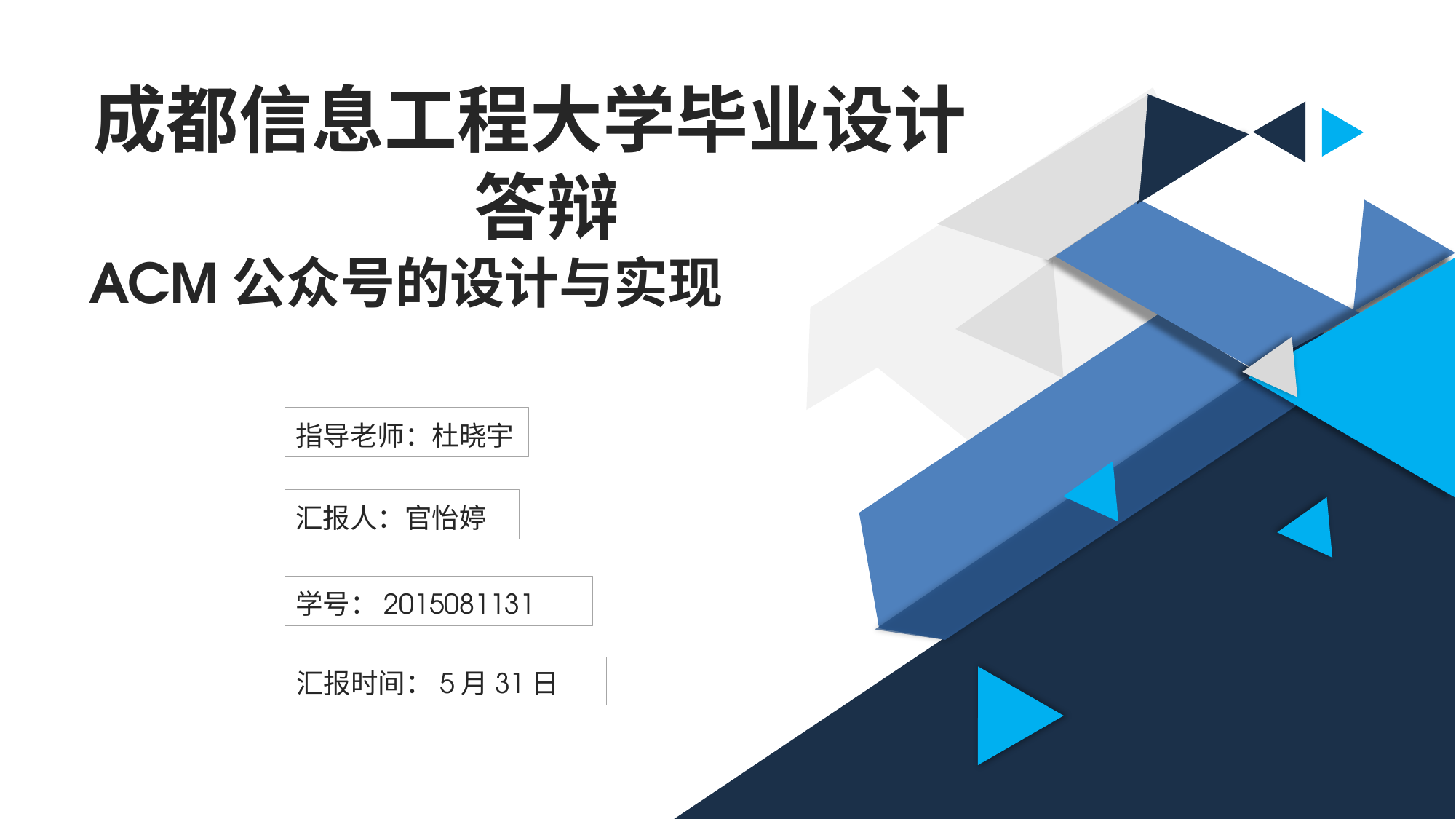

成都信息工程大学毕业设计   答辩
ACM公众号的设计与实现

指导老师：杜晓宇

汇报人：官怡婷

学号：2015081131

汇报时间：5月31日